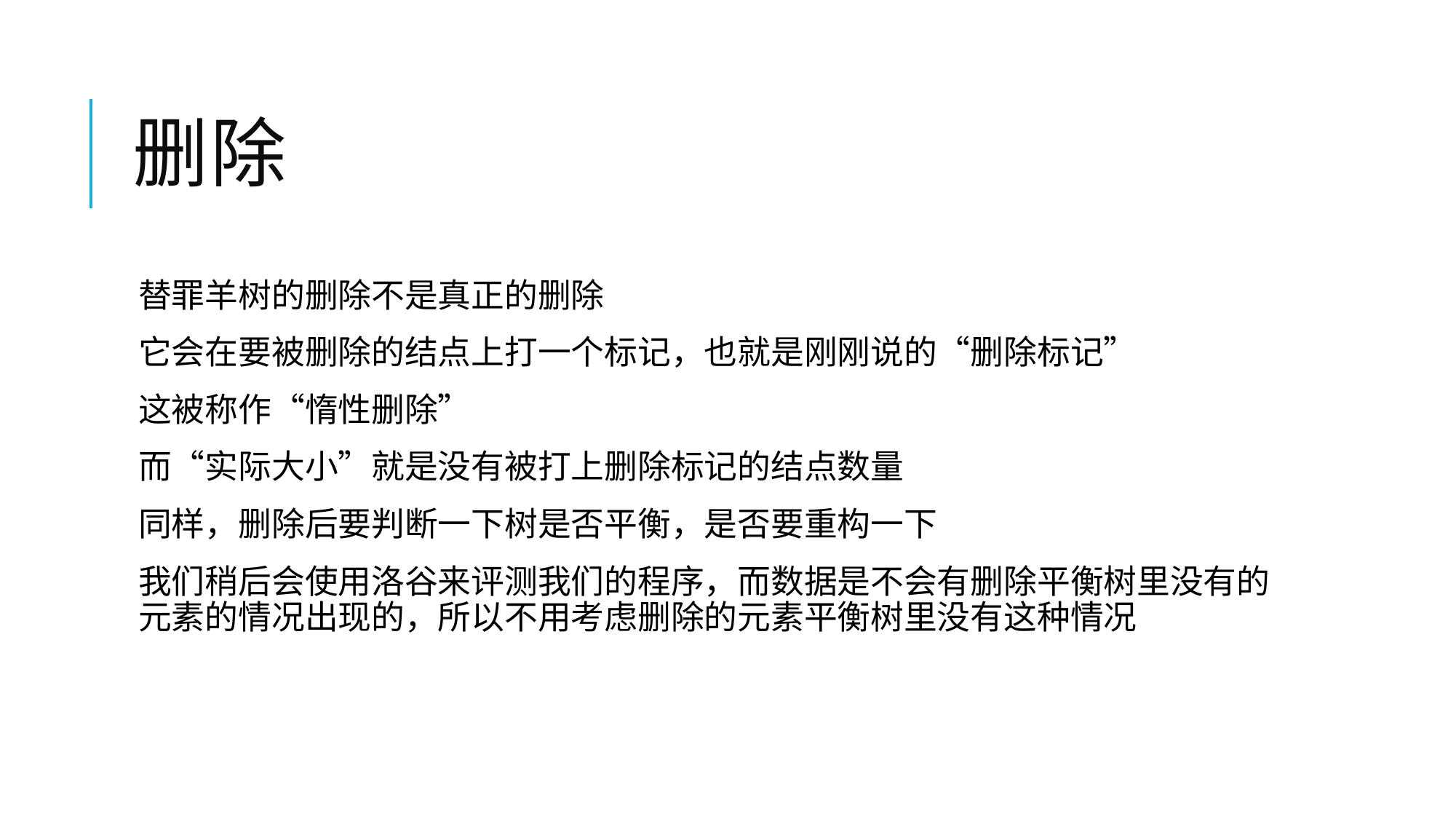

# 删除
替罪羊树的删除不是真正的删除
它会在要被删除的结点上打一个标记，也就是刚刚说的“删除标记”
这被称作“惰性删除”
而“实际大小”就是没有被打上删除标记的结点数量
同样，删除后要判断一下树是否平衡，是否要重构一下
我们稍后会使用洛谷来评测我们的程序，而数据是不会有删除平衡树里没有的元素的情况出现的，所以不用考虑删除的元素平衡树里没有这种情况